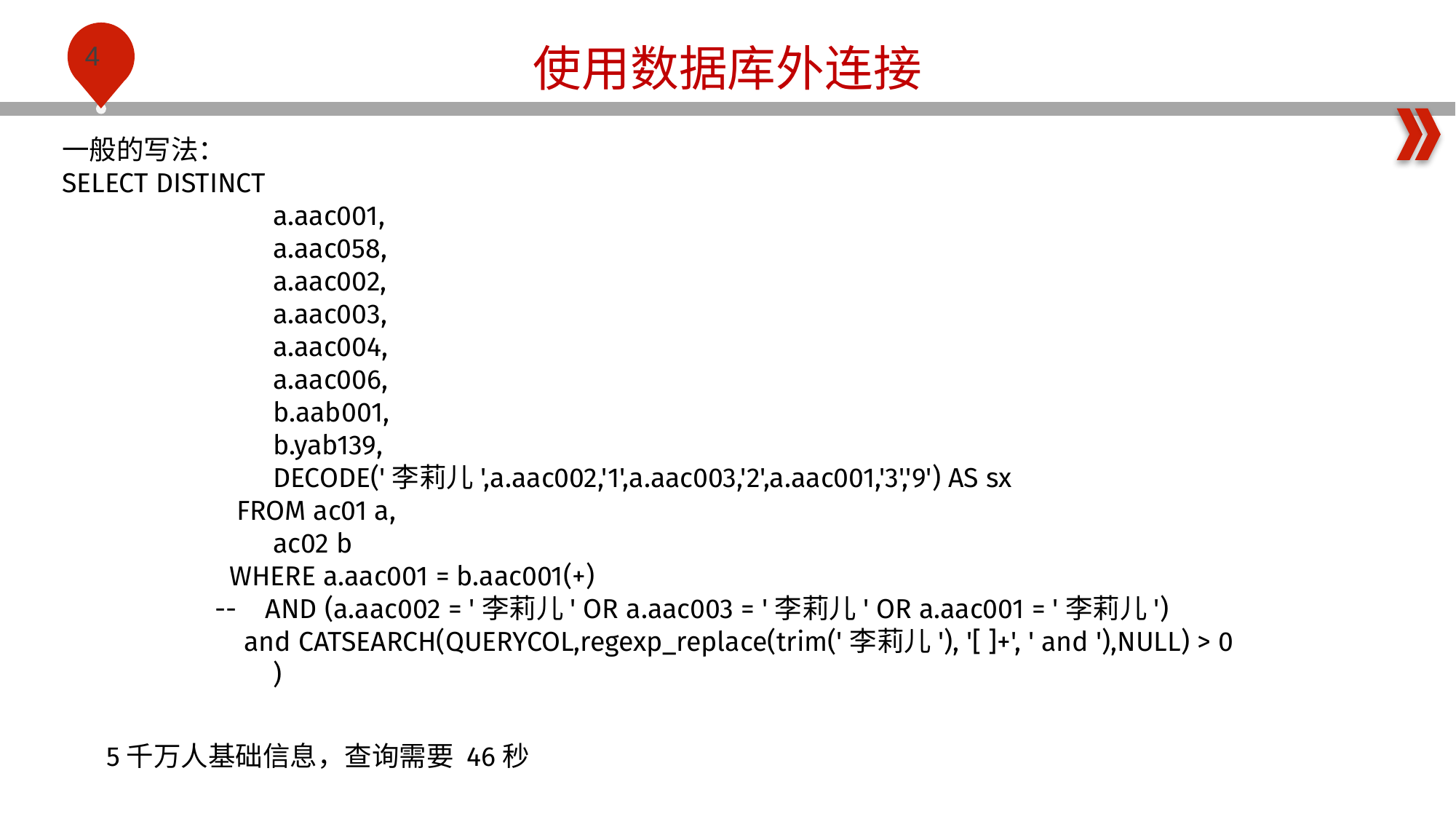

使用数据库外连接
一般的写法：
SELECT DISTINCT
                             a.aac001,
                             a.aac058,
                             a.aac002,
                             a.aac003,
                             a.aac004,
                             a.aac006,
                             b.aab001,
                             b.yab139,
                             DECODE('李莉儿',a.aac002,'1',a.aac003,'2',a.aac001,'3','9') AS sx
                        FROM ac01 a,
                             ac02 b
                       WHERE a.aac001 = b.aac001(+)
                     --    AND (a.aac002 = '李莉儿' OR a.aac003 = '李莉儿' OR a.aac001 = '李莉儿')
                         and CATSEARCH(QUERYCOL,regexp_replace(trim('李莉儿'), '[ ]+', ' and '),NULL) > 0
                             )
5千万人基础信息，查询需要 46秒